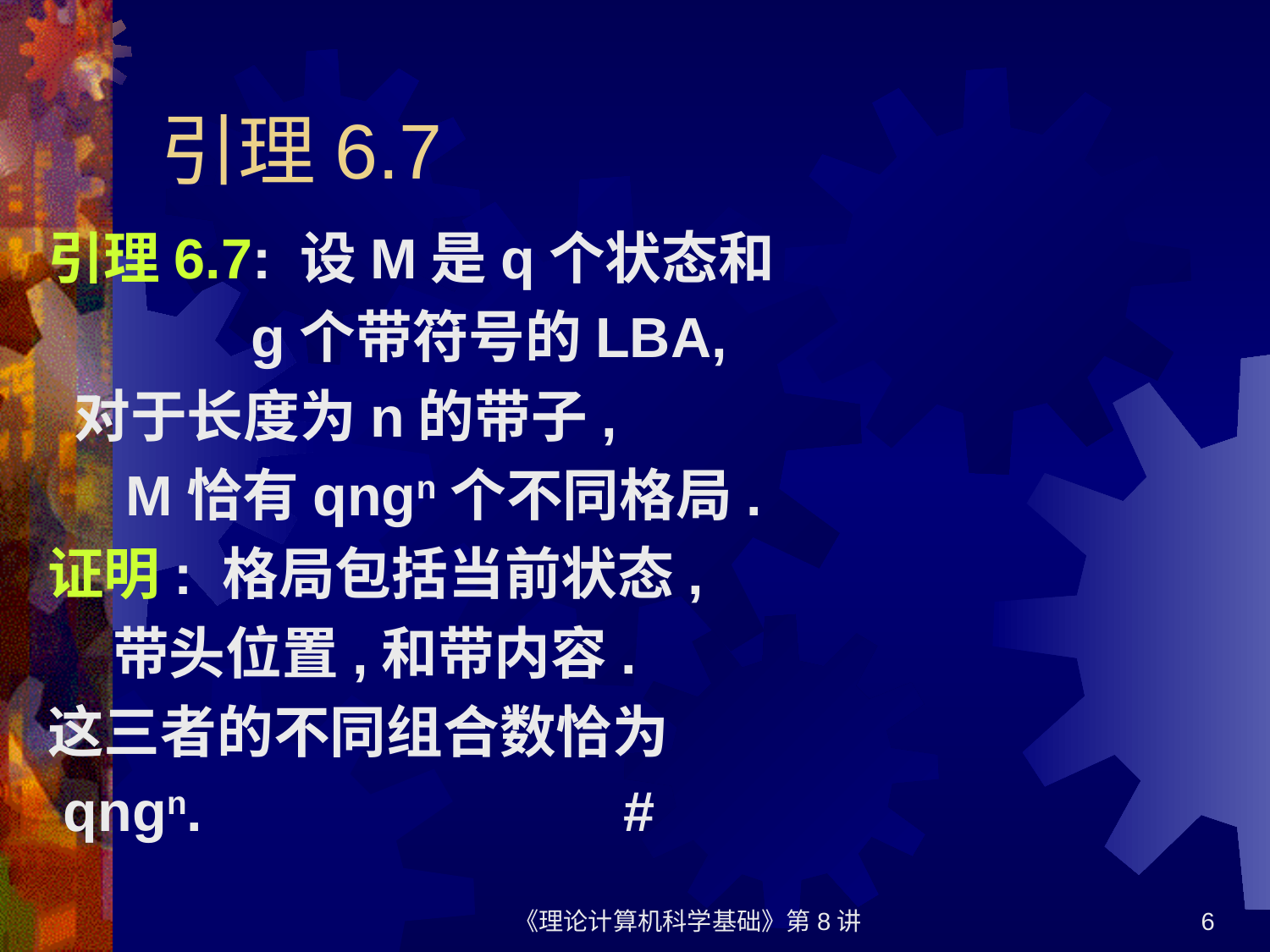

# 引理6.7
引理6.7: 设M是q个状态和
             g个带符号的LBA,
 对于长度为n的带子,
     M恰有qngn个不同格局.
证明: 格局包括当前状态,
    带头位置,和带内容.
这三者的不同组合数恰为
 qngn.                           #
《理论计算机科学基础》第8讲
6